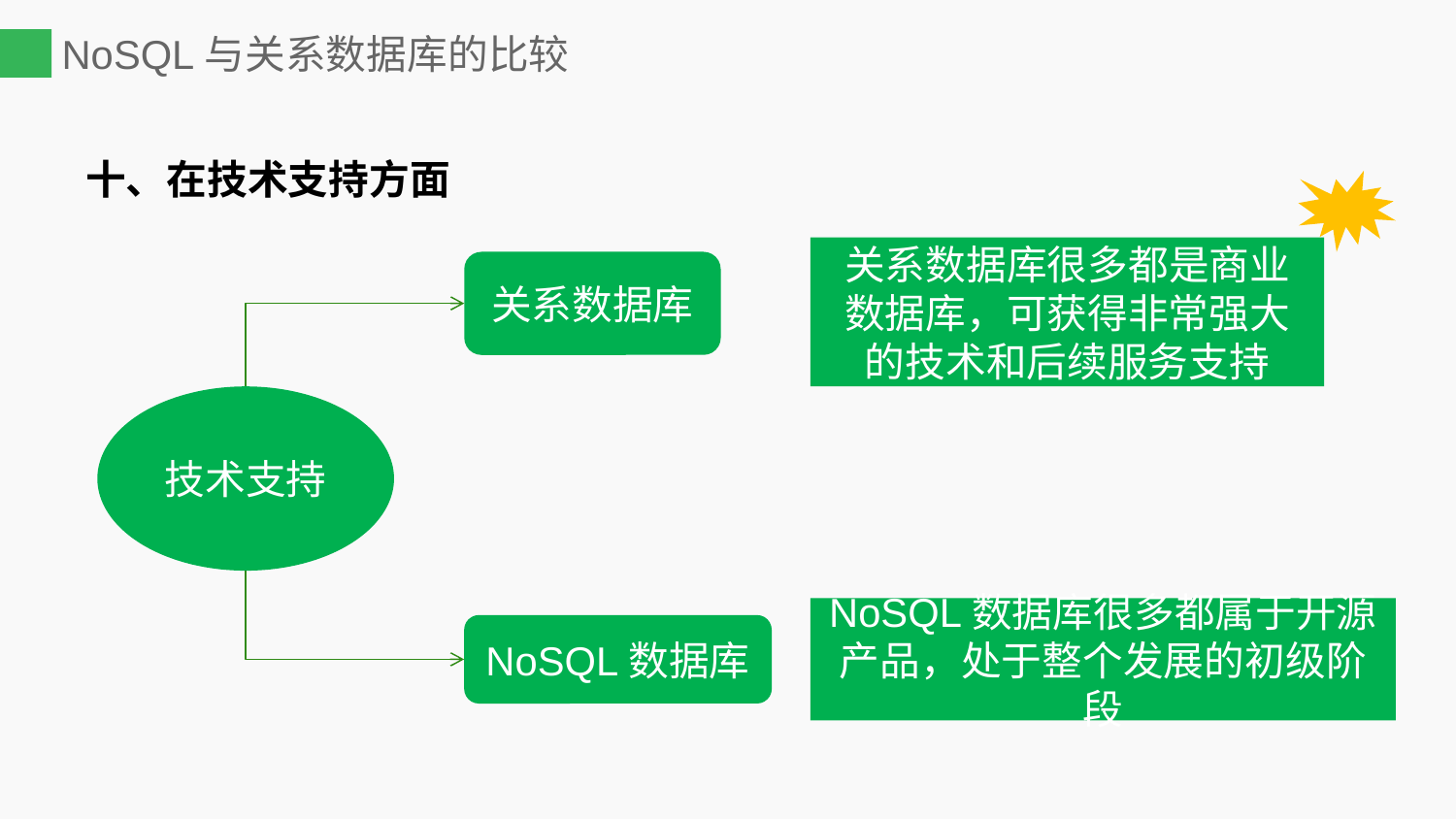

# NoSQL与关系数据库的比较
十、在技术支持方面

关系数据库很多都是商业数据库，可获得非常强大的技术和后续服务支持
关系数据库
技术支持
NoSQL数据库很多都属于开源产品，处于整个发展的初级阶段
NoSQL数据库